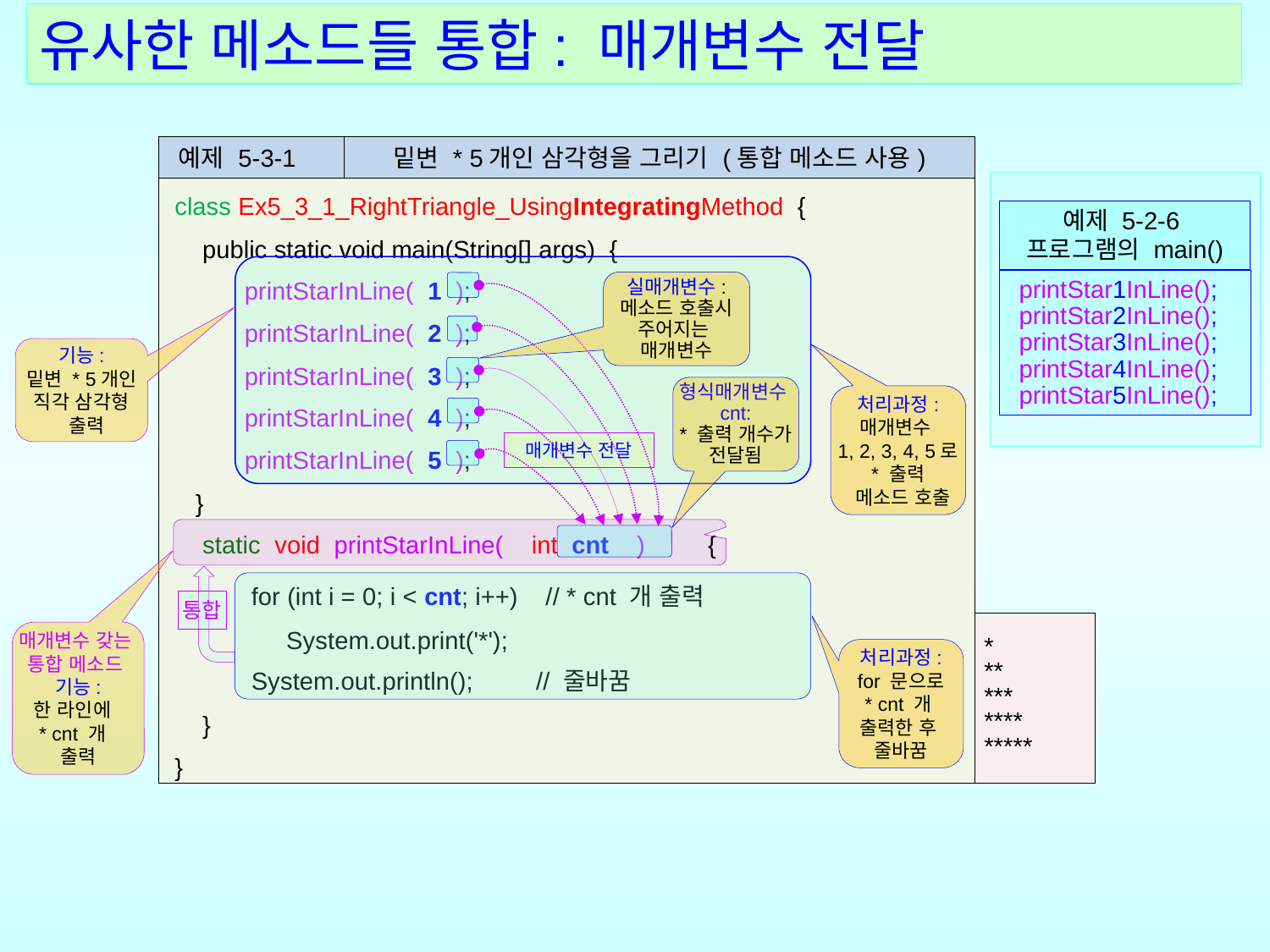

유사한 메소드들 통합: 매개변수 전달
| 예제 5-3-1 | 밑변 \* 5개인 삼각형을 그리기 (통합 메소드 사용) |
| --- | --- |
| class Ex5\_3\_1\_RightTriangle\_UsingIntegratingMethod { public static void main(String[] args) { printStarInLine( 1 ); printStarInLine( 2 ); printStarInLine( 3 ); printStarInLine( 4 ); printStarInLine( 5 ); } static void printStarInLine( int cnt ) { for (int i = 0; i < cnt; i++) // \* cnt 개 출력 System.out.print('\*'); System.out.println(); // 줄바꿈 } } | class CountDivisors\_UsingMethod { public static void main(String args[]) { printCountDivisors\_From1To100(); // 작성한 대체 메소드 호출 } // 대체 메소드 작성: 수행될 문장들을 메소드 이름으로 대체함 // printCountDivisors\_From1To100(): 1부터 100까지 약수 개수 출력하는 메소드 static void printCountDivisors\_From1To100() { // 메소드 시그니처 System.out.println("\n \*\* 1부터 100까지 정수 약수 개수 출력하기 \*\*\n "); for (int n = 1; n <= 100; n++) { // 외부 for 문: n이 1부터 100까지 반복 int cntDivisors = 0; // n의 약수 개수를 0으로 초기화 for (int i = 1; i <= n; i++) // 내부 for 문: i가 1부터 n까지 반복 if (n % i == 0) // n을 i로 나누어 나머지가 0이면 cntDivisors++; // i는 n의 약수이므로 약수 개수 1 증가 System.out.println(" \* " + n + "의 약수 개수: " + cntDivisors); } } } |

예제 5-2-6
프로그램의 main()

 printStar1InLine();
 printStar2InLine();
 printStar3InLine();
 printStar4InLine();
 printStar5InLine();
실매개변수:
메소드 호출시 주어지는
매개변수

기능:
밑변 * 5개인 직각 삼각형
 출력

형식매개변수
cnt:
* 출력 개수가 전달됨
처리과정:
매개변수
1, 2, 3, 4, 5로
* 출력
 메소드 호출

매개변수 전달

통합

| \* \*\* \*\*\* \*\*\*\* \*\*\*\*\* |
| --- |
매개변수 갖는
통합 메소드
기능:
한 라인에
* cnt 개
출력
처리과정:
for 문으로
* cnt 개
출력한 후
줄바꿈